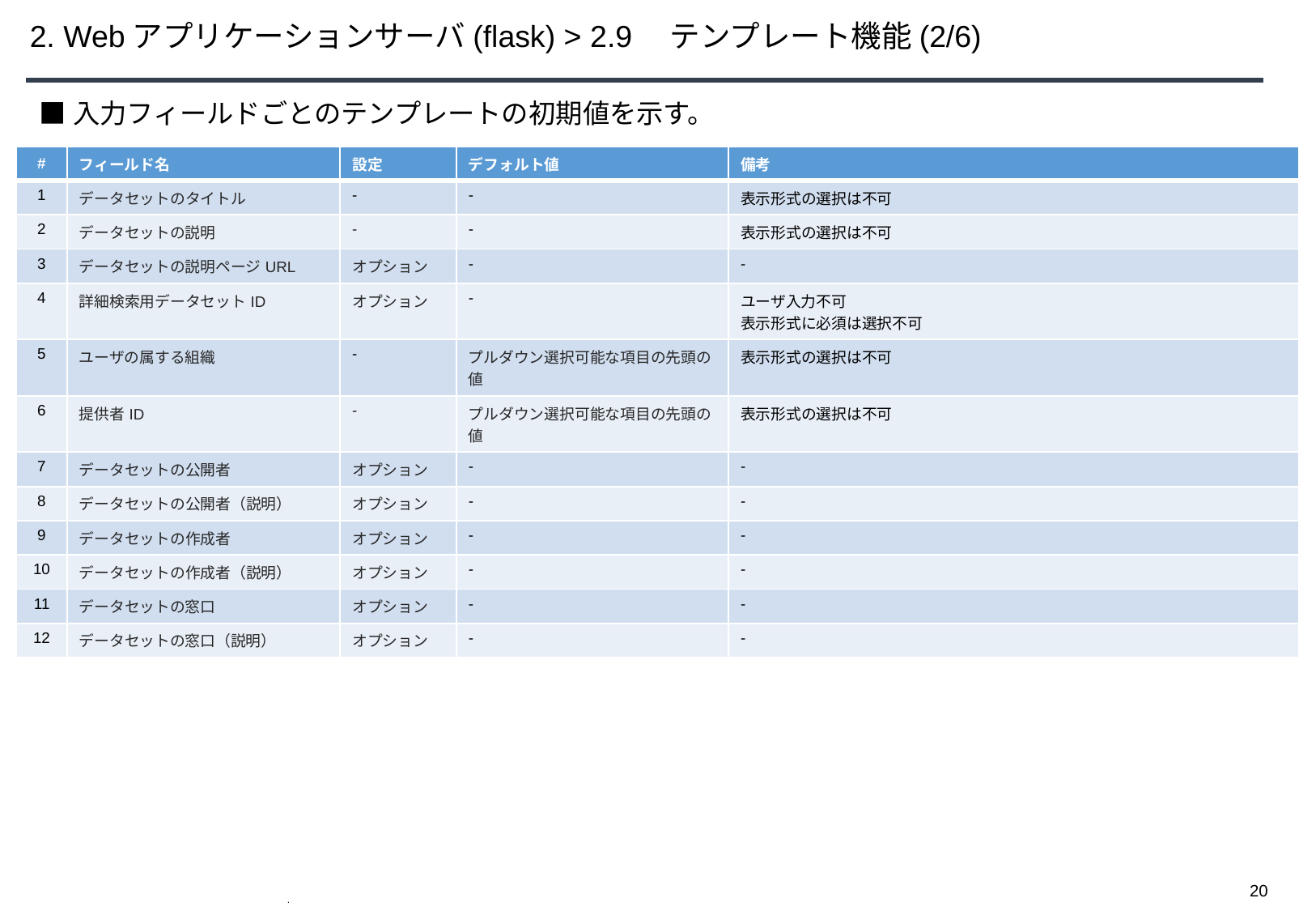

# 2. Webアプリケーションサーバ(flask) > 2.9　テンプレート機能(2/6)
■入力フィールドごとのテンプレートの初期値を示す。
| # | フィールド名 | 設定 | デフォルト値 | 備考 |
| --- | --- | --- | --- | --- |
| 1 | データセットのタイトル | - | - | 表示形式の選択は不可 |
| 2 | データセットの説明 | - | - | 表示形式の選択は不可 |
| 3 | データセットの説明ページURL | オプション | - | - |
| 4 | 詳細検索用データセットID | オプション | - | ユーザ入力不可 表示形式に必須は選択不可 |
| 5 | ユーザの属する組織 | - | プルダウン選択可能な項目の先頭の値 | 表示形式の選択は不可 |
| 6 | 提供者ID | - | プルダウン選択可能な項目の先頭の値 | 表示形式の選択は不可 |
| 7 | データセットの公開者 | オプション | - | - |
| 8 | データセットの公開者（説明） | オプション | - | - |
| 9 | データセットの作成者 | オプション | - | - |
| 10 | データセットの作成者（説明） | オプション | - | - |
| 11 | データセットの窓口 | オプション | - | - |
| 12 | データセットの窓口（説明） | オプション | - | - |